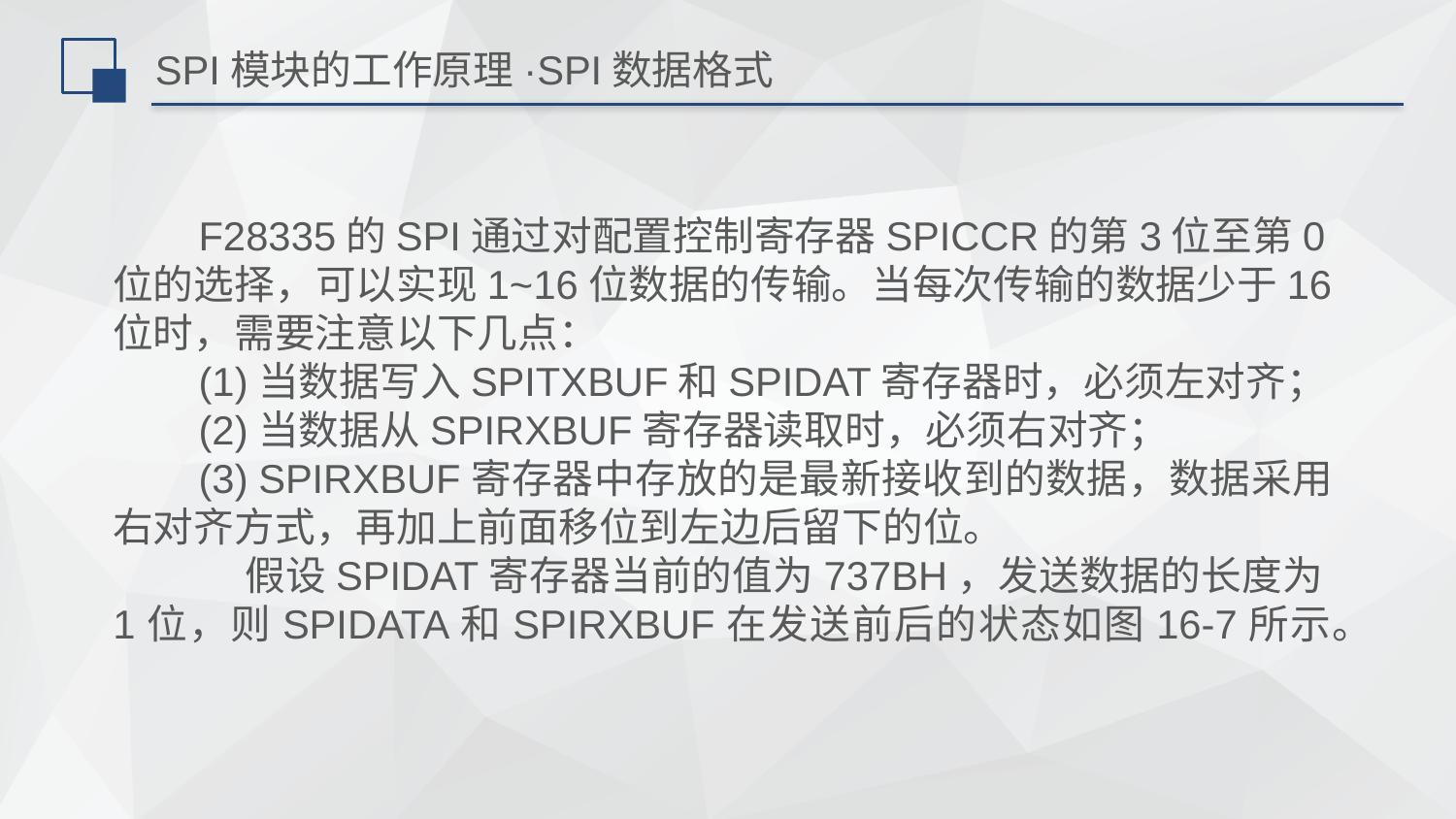

# SPI模块的工作原理·SPI数据格式
F28335的SPI通过对配置控制寄存器SPICCR的第3位至第0位的选择，可以实现1~16位数据的传输。当每次传输的数据少于16位时，需要注意以下几点：
(1)	当数据写入SPITXBUF和SPIDAT寄存器时，必须左对齐；
(2)	当数据从SPIRXBUF寄存器读取时，必须右对齐；
(3)	SPIRXBUF寄存器中存放的是最新接收到的数据，数据采用右对齐方式，再加上前面移位到左边后留下的位。
    假设SPIDAT寄存器当前的值为737BH，发送数据的长度为1位，则SPIDATA和SPIRXBUF在发送前后的状态如图16-7所示。